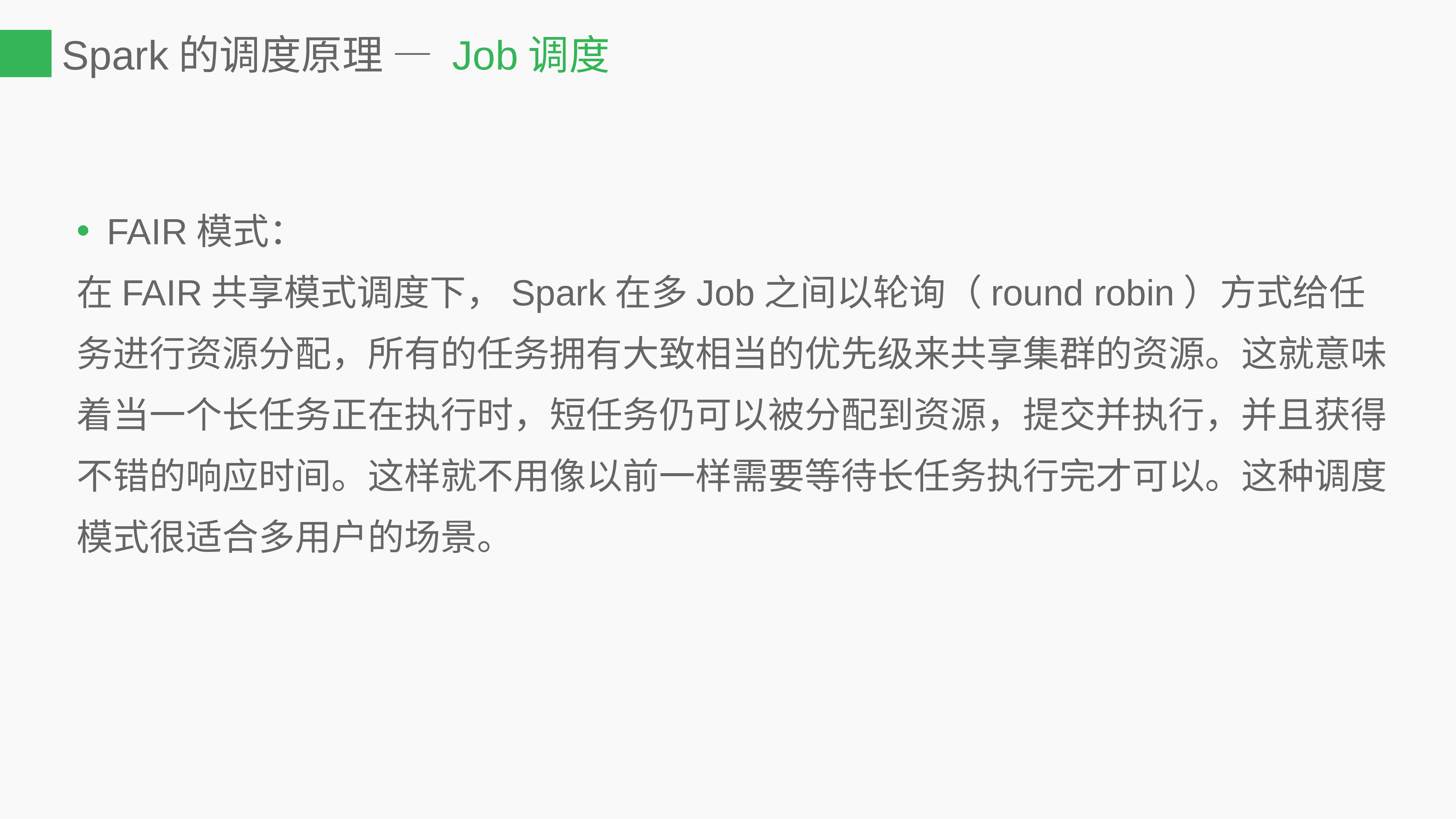

# Spark的调度原理 — Job调度
FAIR模式：
在FAIR共享模式调度下，Spark在多Job之间以轮询（round robin）方式给任务进行资源分配，所有的任务拥有大致相当的优先级来共享集群的资源。这就意味着当一个长任务正在执行时，短任务仍可以被分配到资源，提交并执行，并且获得不错的响应时间。这样就不用像以前一样需要等待长任务执行完才可以。这种调度模式很适合多用户的场景。